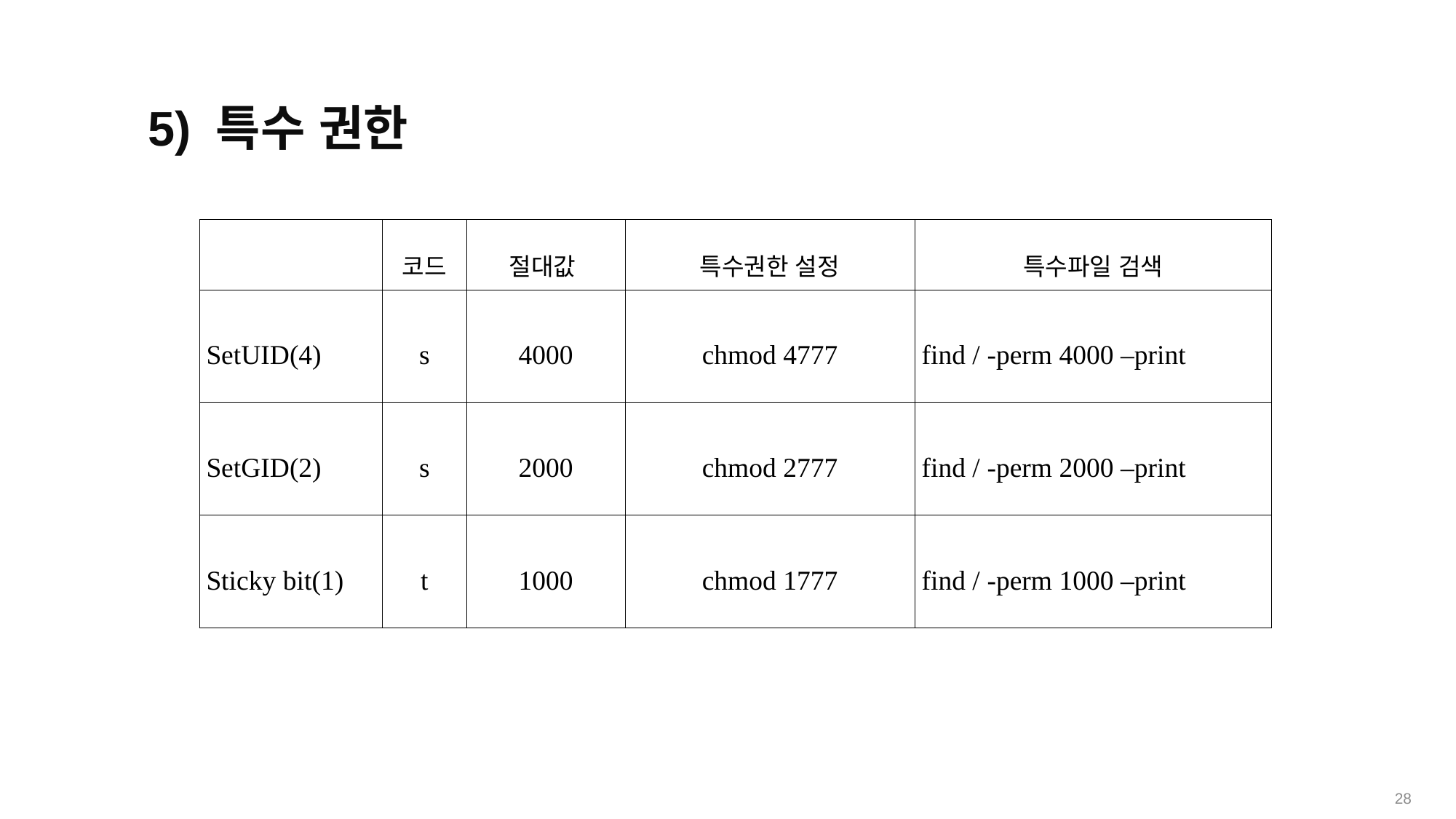

5) 특수 권한
|  | 코드 | 절대값 | 특수권한 설정 | 특수파일 검색 |
| --- | --- | --- | --- | --- |
| SetUID(4) | s | 4000 | chmod 4777 | find / -perm 4000 –print |
| SetGID(2) | s | 2000 | chmod 2777 | find / -perm 2000 –print |
| Sticky bit(1) | t | 1000 | chmod 1777 | find / -perm 1000 –print |

28